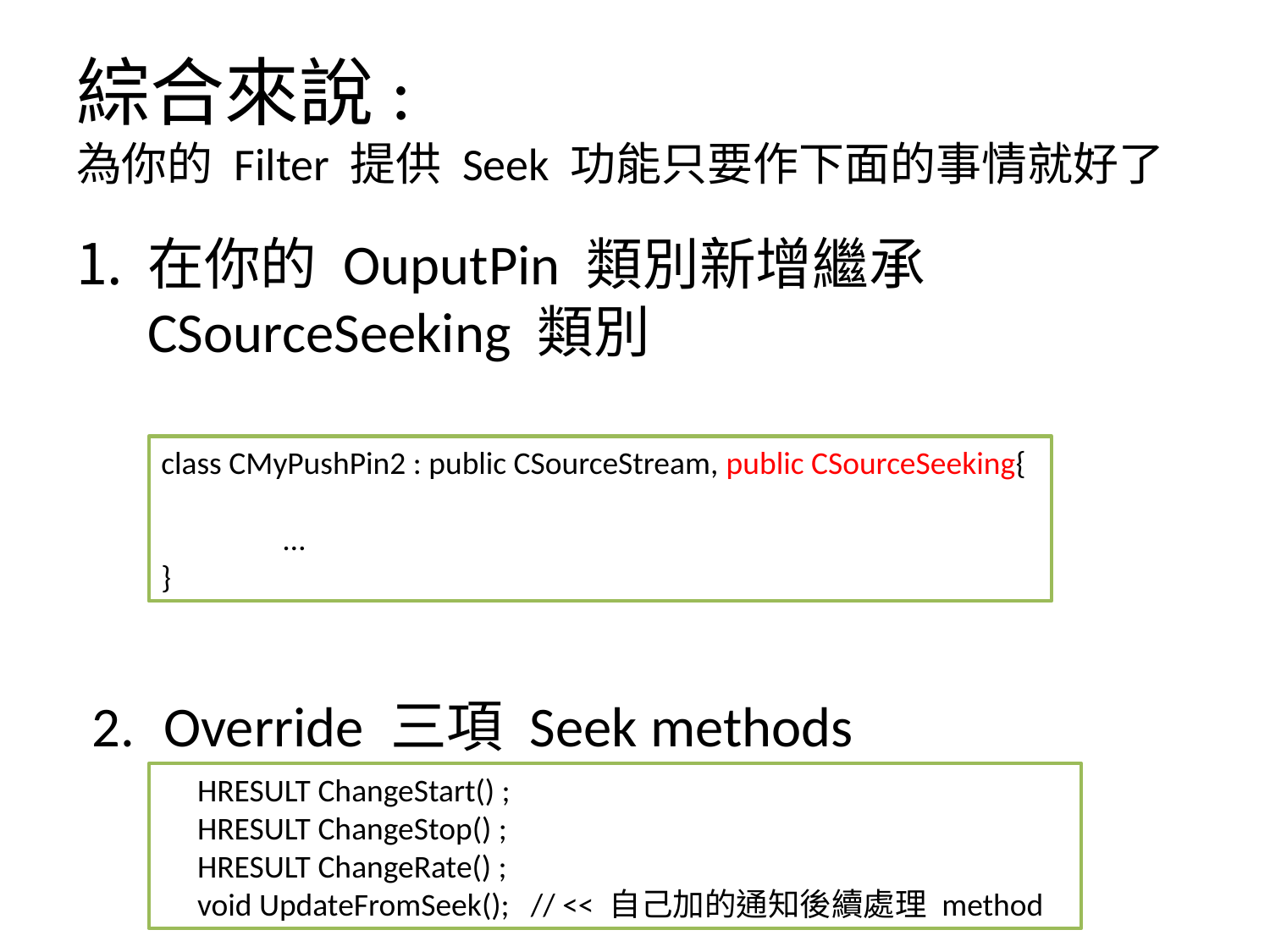

# 綜合來說: 為你的 Filter 提供 Seek 功能只要作下面的事情就好了
在你的 OuputPin 類別新增繼承 CSourceSeeking 類別
class CMyPushPin2 : public CSourceStream, public CSourceSeeking{

                 …
}
Override 三項 Seek methods
     HRESULT ChangeStart() ;
     HRESULT ChangeStop() ;
     HRESULT ChangeRate() ;
     void UpdateFromSeek();   // << 自己加的通知後續處理 method